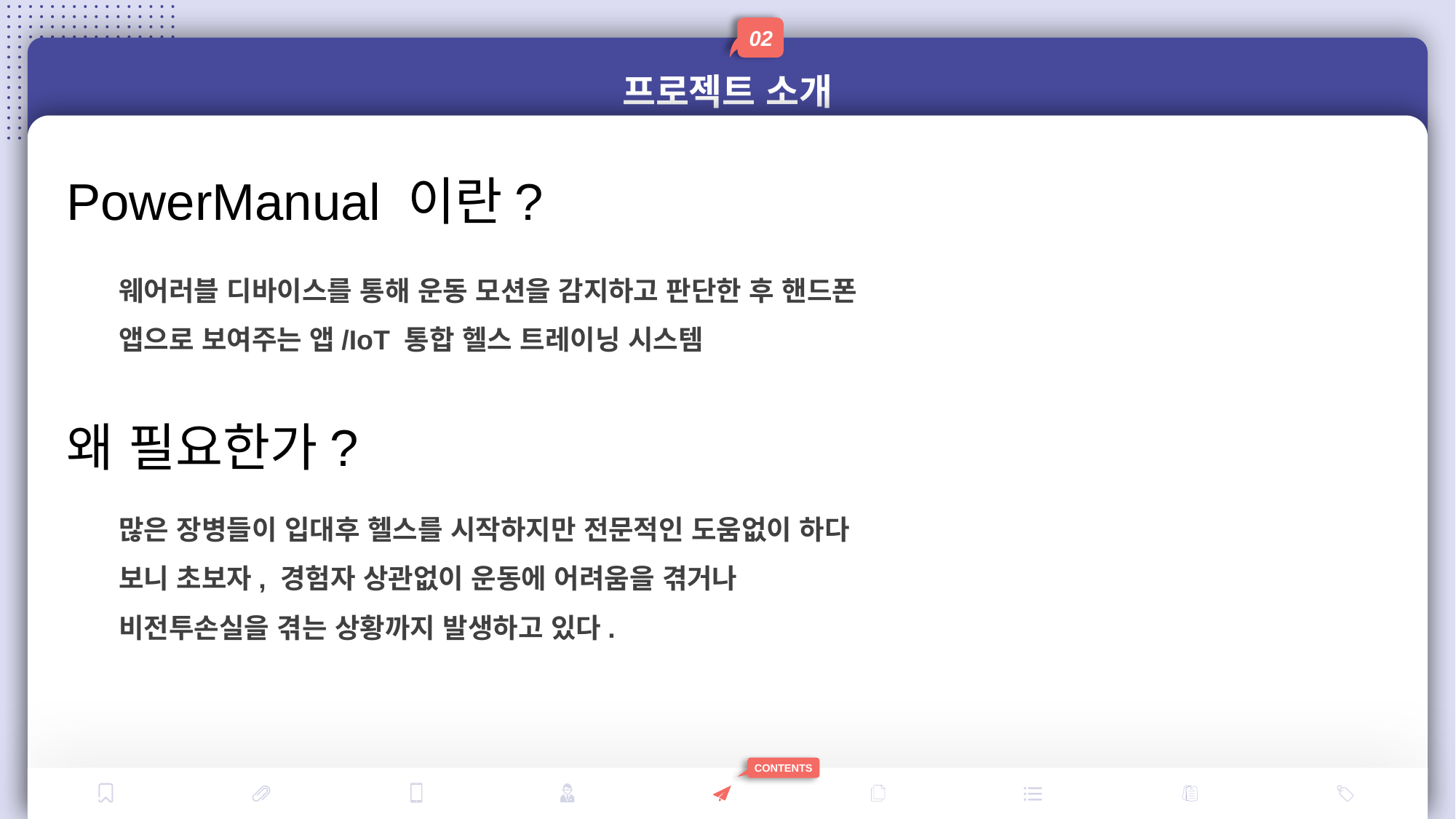

02
프로젝트 소개

PowerManual 이란?
웨어러블 디바이스를 통해 운동 모션을 감지하고 판단한 후 핸드폰 앱으로 보여주는 앱/IoT 통합 헬스 트레이닝 시스템
왜 필요한가?
많은 장병들이 입대후 헬스를 시작하지만 전문적인 도움없이 하다 보니 초보자, 경험자 상관없이 운동에 어려움을 겪거나 비전투손실을 겪는 상황까지 발생하고 있다.
CONTENTS